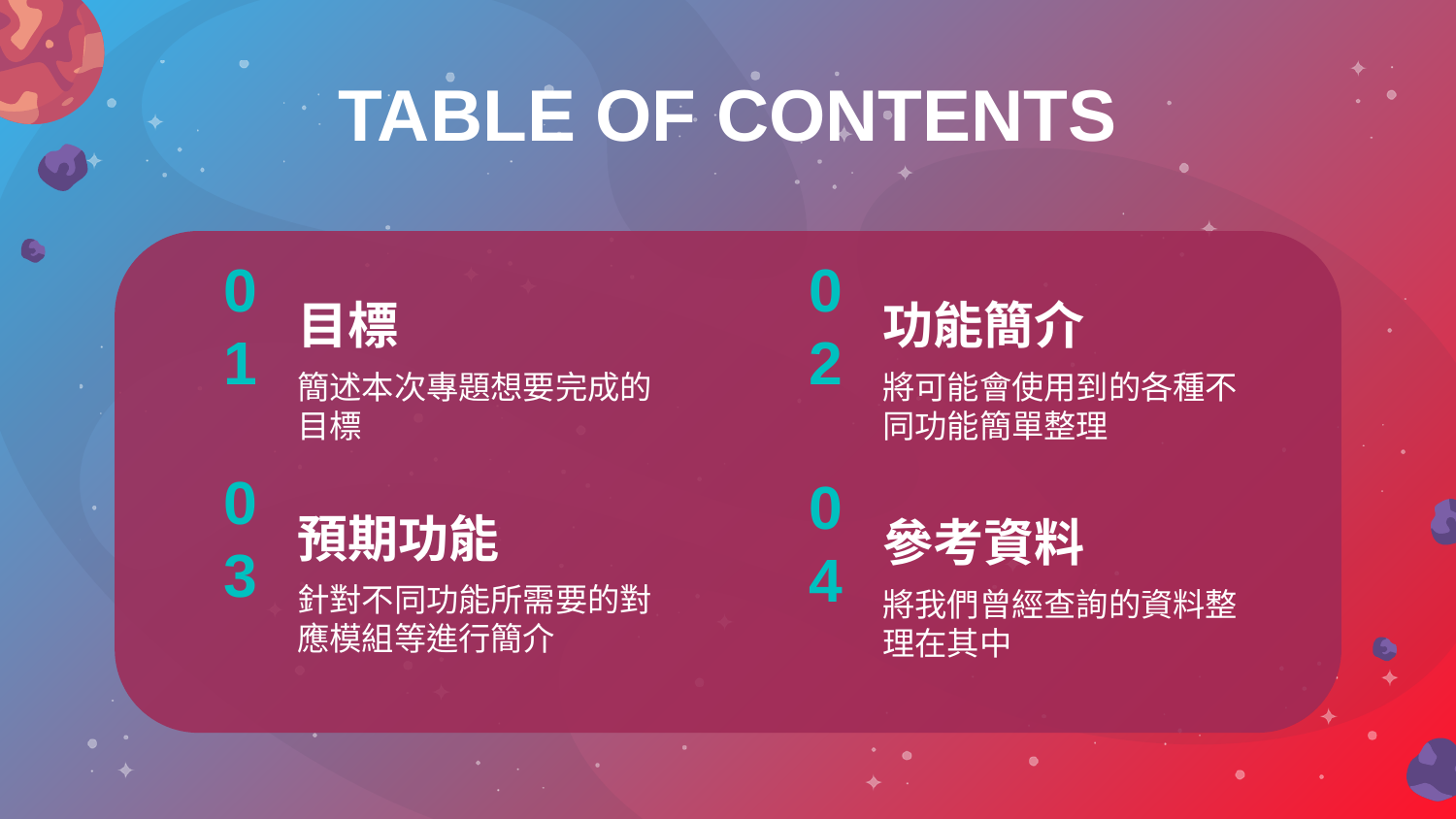

# TABLE OF CONTENTS
01
目標
02
功能簡介
簡述本次專題想要完成的目標
將可能會使用到的各種不同功能簡單整理
03
預期功能
04
參考資料
針對不同功能所需要的對應模組等進行簡介
將我們曾經查詢的資料整理在其中